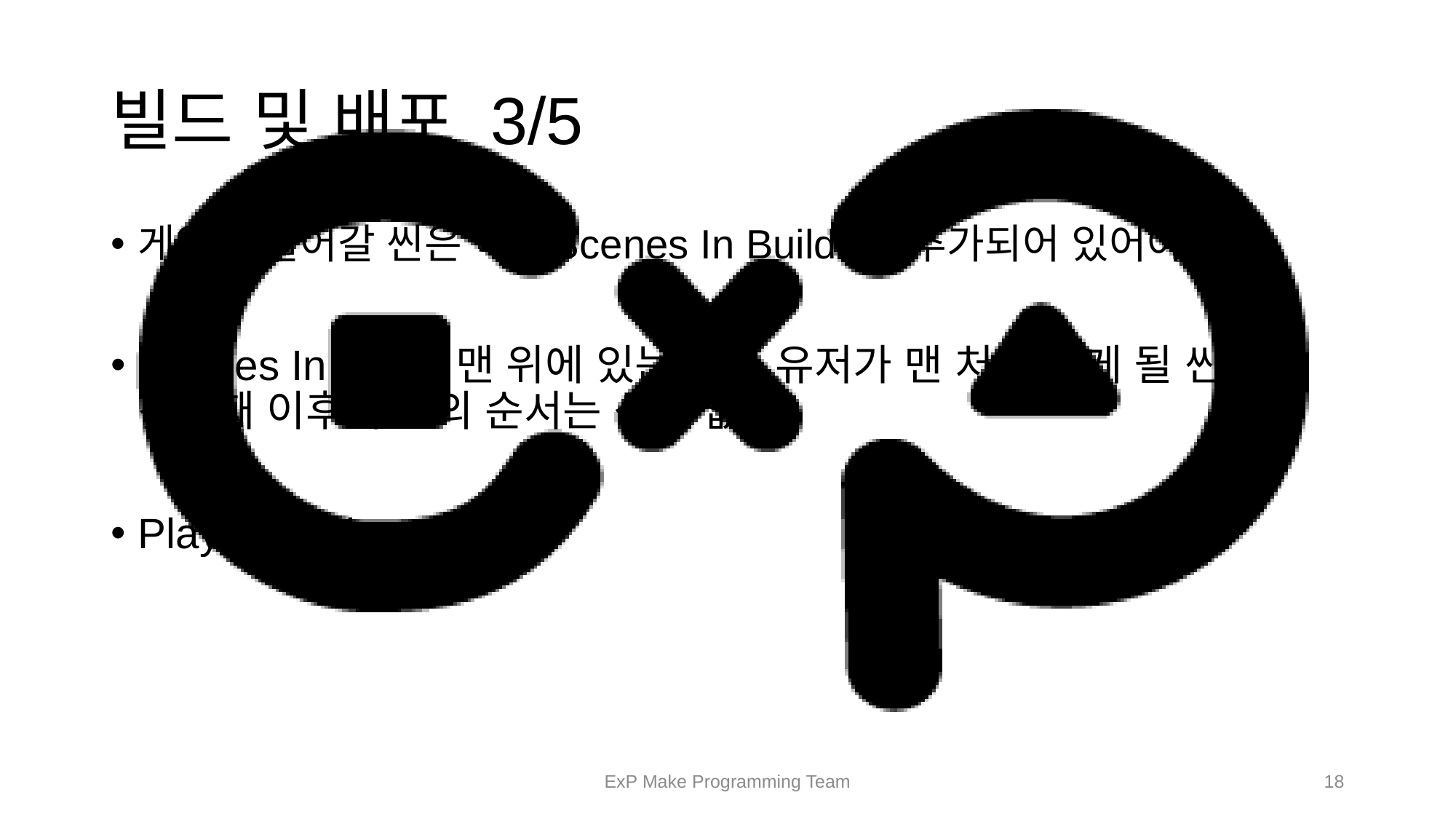

# 빌드 및 배포 3/5
게임에 들어갈 씬은 꼭 “Scenes In Build”에 추가되어 있어야 함!

Scenes In Build 맨 위에 있는 씬은 유저가 맨 처음 보게 될 씬임. 첫번째 이후의 씬의 순서는 상관 없음.

Player Settings 클릭
ExP Make Programming Team
18